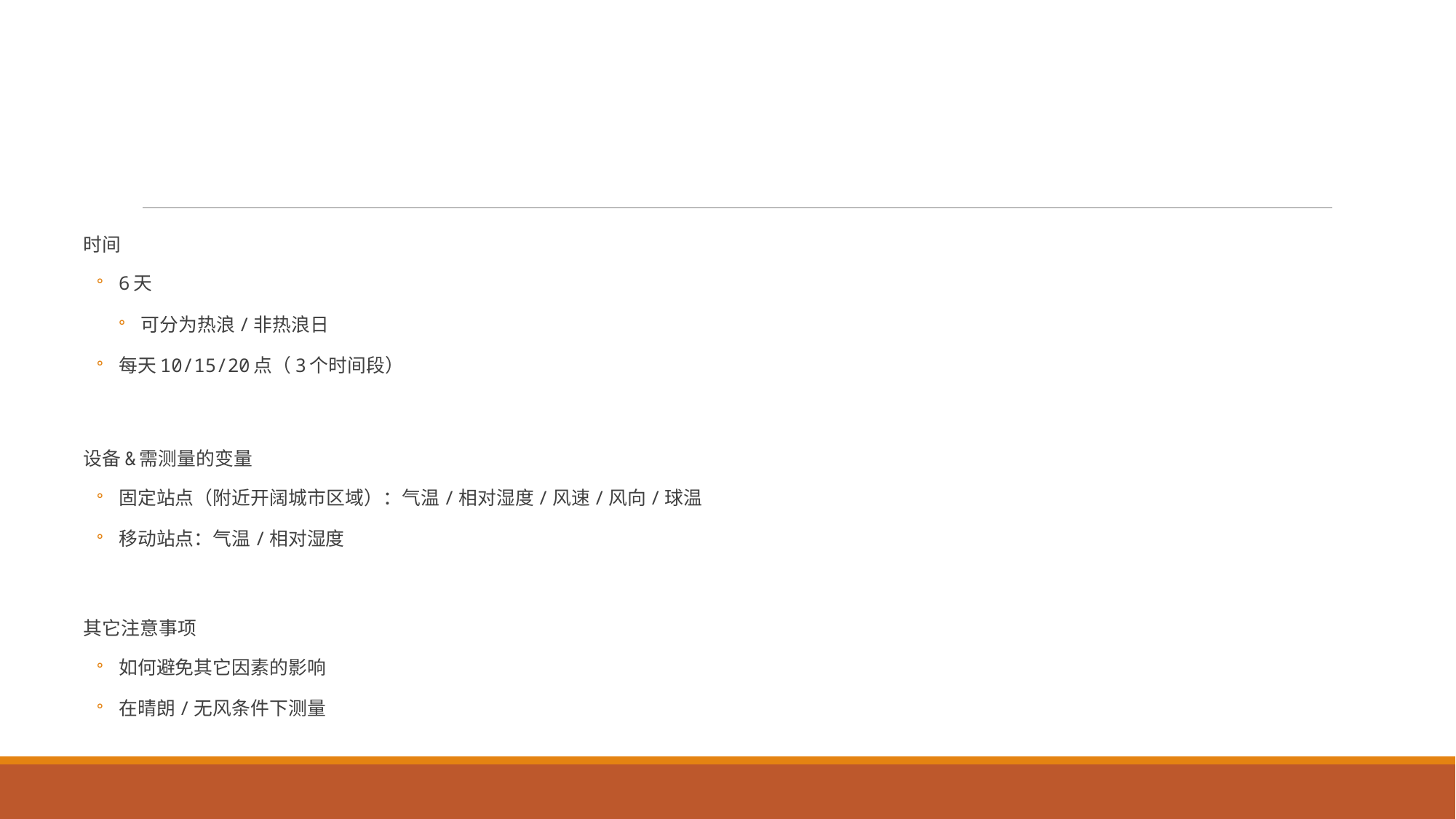

时间
6天
可分为热浪/非热浪日
每天10/15/20点（3个时间段）

设备&需测量的变量
固定站点（附近开阔城市区域）：气温/相对湿度/风速/风向/球温
移动站点：气温/相对湿度

其它注意事项
如何避免其它因素的影响
在晴朗/无风条件下测量